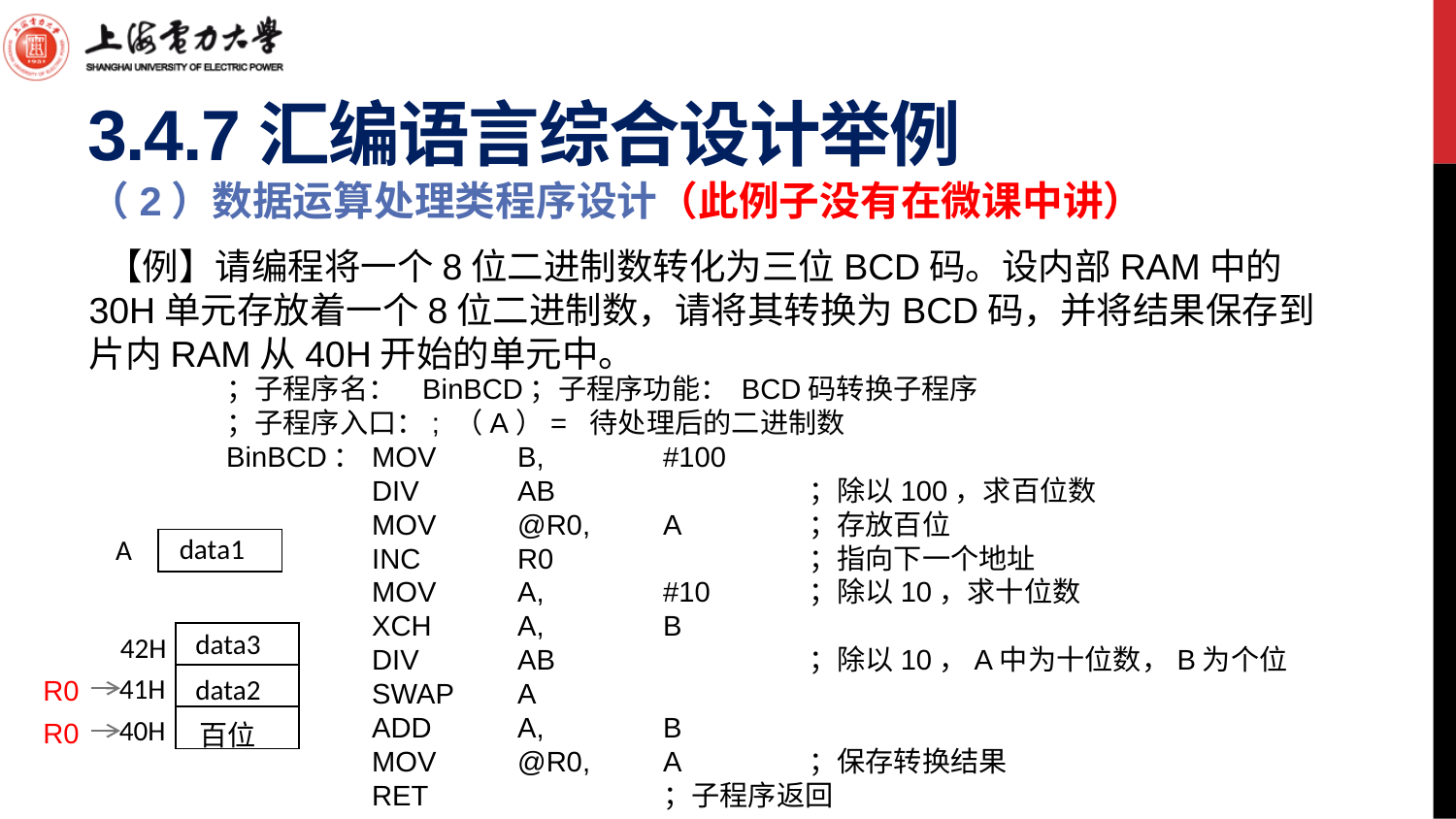

# 3.4.7汇编语言综合设计举例
（2）数据运算处理类程序设计（此例子没有在微课中讲）
 【例】请编程将一个8位二进制数转化为三位BCD码。设内部RAM中的30H单元存放着一个8位二进制数，请将其转换为BCD码，并将结果保存到片内RAM从40H开始的单元中。

；子程序名：   BinBCD；子程序功能： BCD码转换子程序
；子程序入口：; （A）=  待处理后的二进制数
BinBCD：	MOV	B,	#100
	DIV	AB		；除以100，求百位数
	MOV	@R0,	A	；存放百位
	INC	R0		；指向下一个地址
	MOV	A,	#10	；除以10，求十位数
	XCH	A,	B
	DIV	AB		；除以10，A中为十位数，B为个位
	SWAP	A
	ADD	A,	B
	MOV	@R0,	A	；保存转换结果
	RET		；子程序返回
data1
A

data3
42H

41H

data2
R0
40H

R0
百位